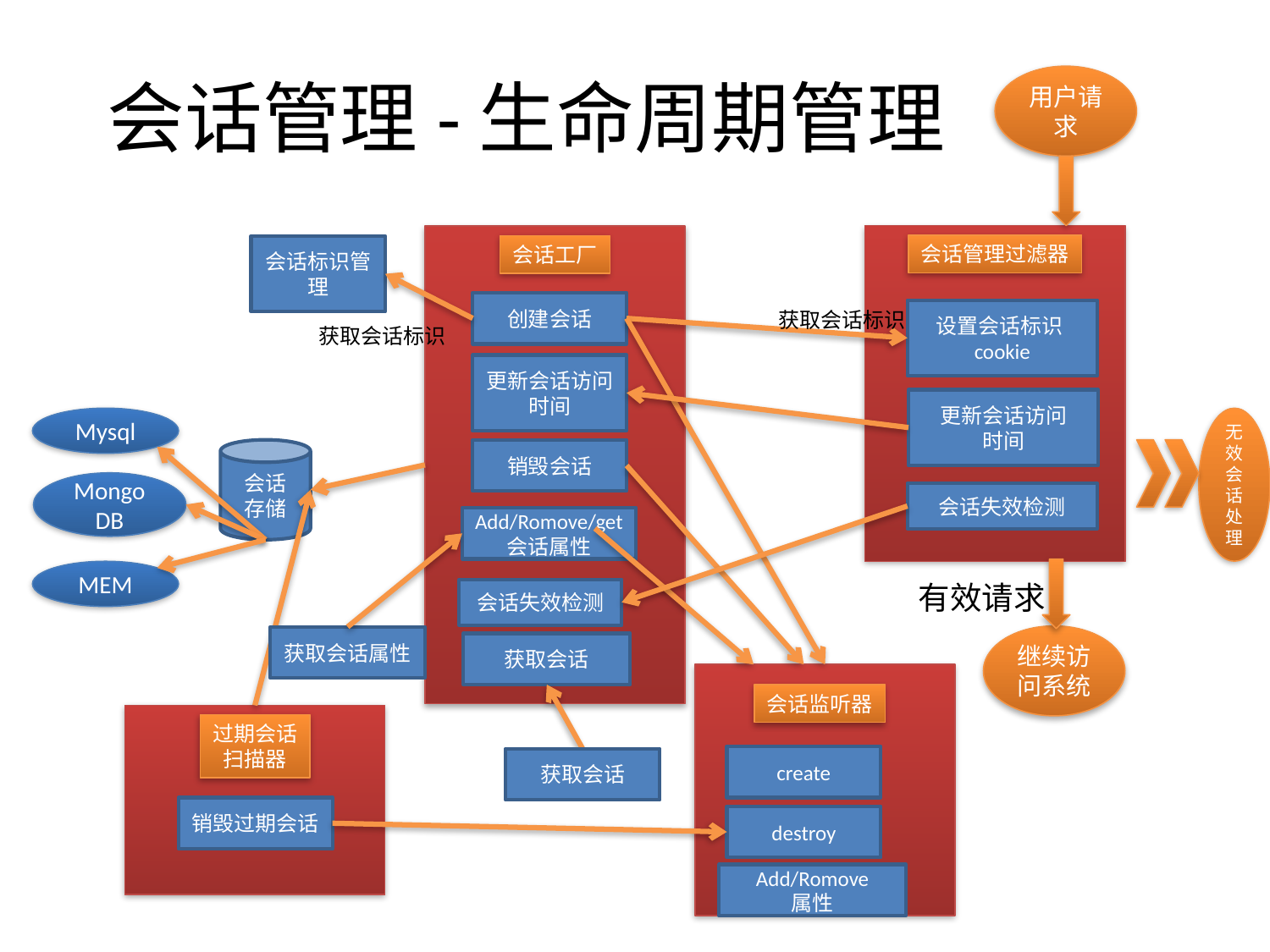

# 会话管理-生命周期管理
用户请求

会话管理过滤器
会话工厂
会话标识管理
创建会话
设置会话标识cookie
获取会话标识
获取会话标识
更新会话访问
时间
更新会话访问
时间
Mysql
无效会话处理
会话
存储
销毁会话

MongoDB
会话失效检测
Add/Romove/get
会话属性

MEM
有效请求
会话失效检测
继续访问系统
获取会话属性
获取会话

会话监听器

过期会话
扫描器
create
获取会话
销毁过期会话
destroy
Add/Romove
属性